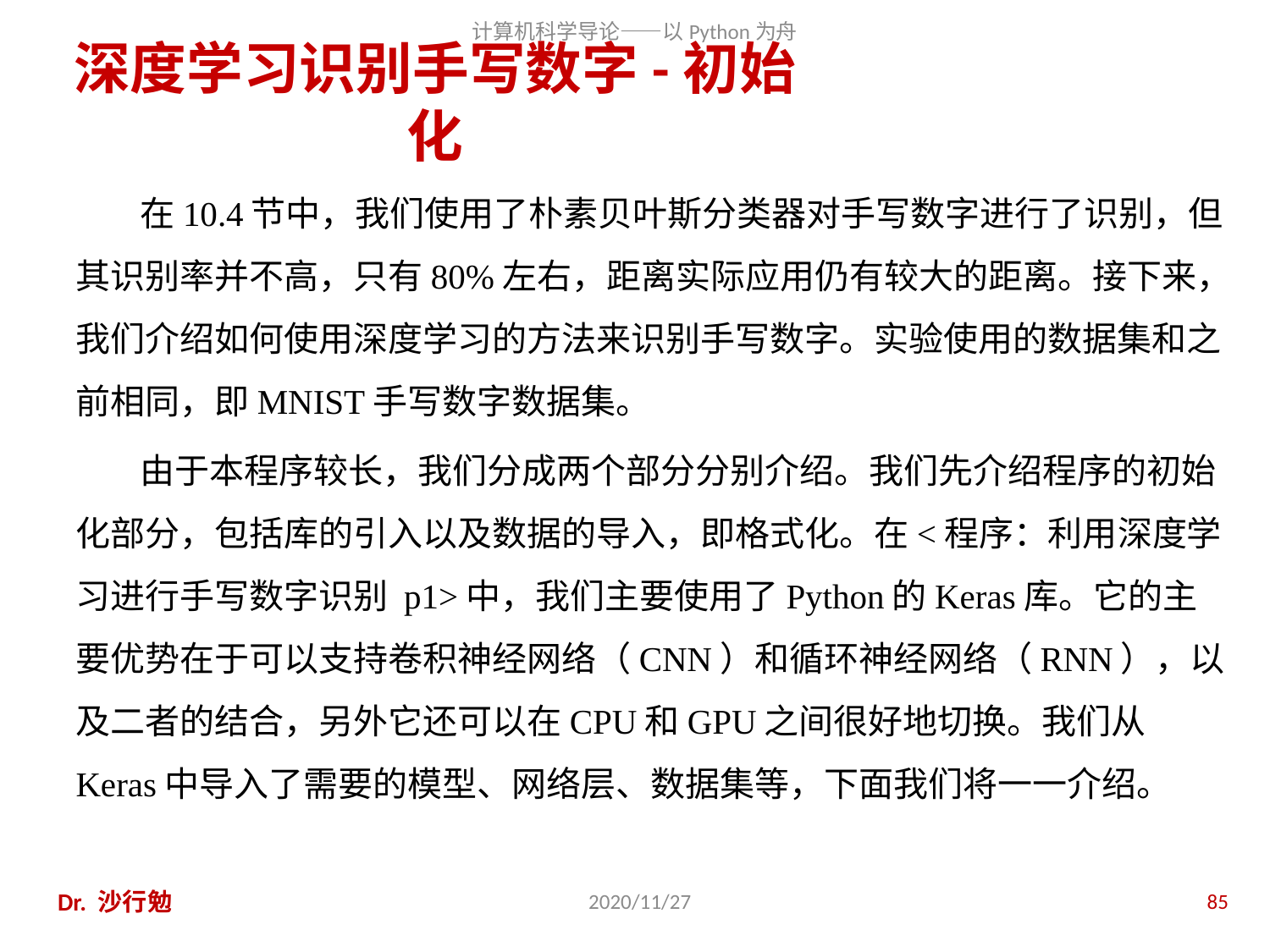

# 深度学习识别手写数字-初始化
在10.4节中，我们使用了朴素贝叶斯分类器对手写数字进行了识别，但其识别率并不高，只有80%左右，距离实际应用仍有较大的距离。接下来，我们介绍如何使用深度学习的方法来识别手写数字。实验使用的数据集和之前相同，即MNIST手写数字数据集。
由于本程序较长，我们分成两个部分分别介绍。我们先介绍程序的初始化部分，包括库的引入以及数据的导入，即格式化。在<程序：利用深度学习进行手写数字识别 p1>中，我们主要使用了Python的Keras库。它的主要优势在于可以支持卷积神经网络（CNN）和循环神经网络（RNN），以及二者的结合，另外它还可以在CPU和GPU之间很好地切换。我们从Keras中导入了需要的模型、网络层、数据集等，下面我们将一一介绍。

Dr. 沙行勉
2020/11/27
85